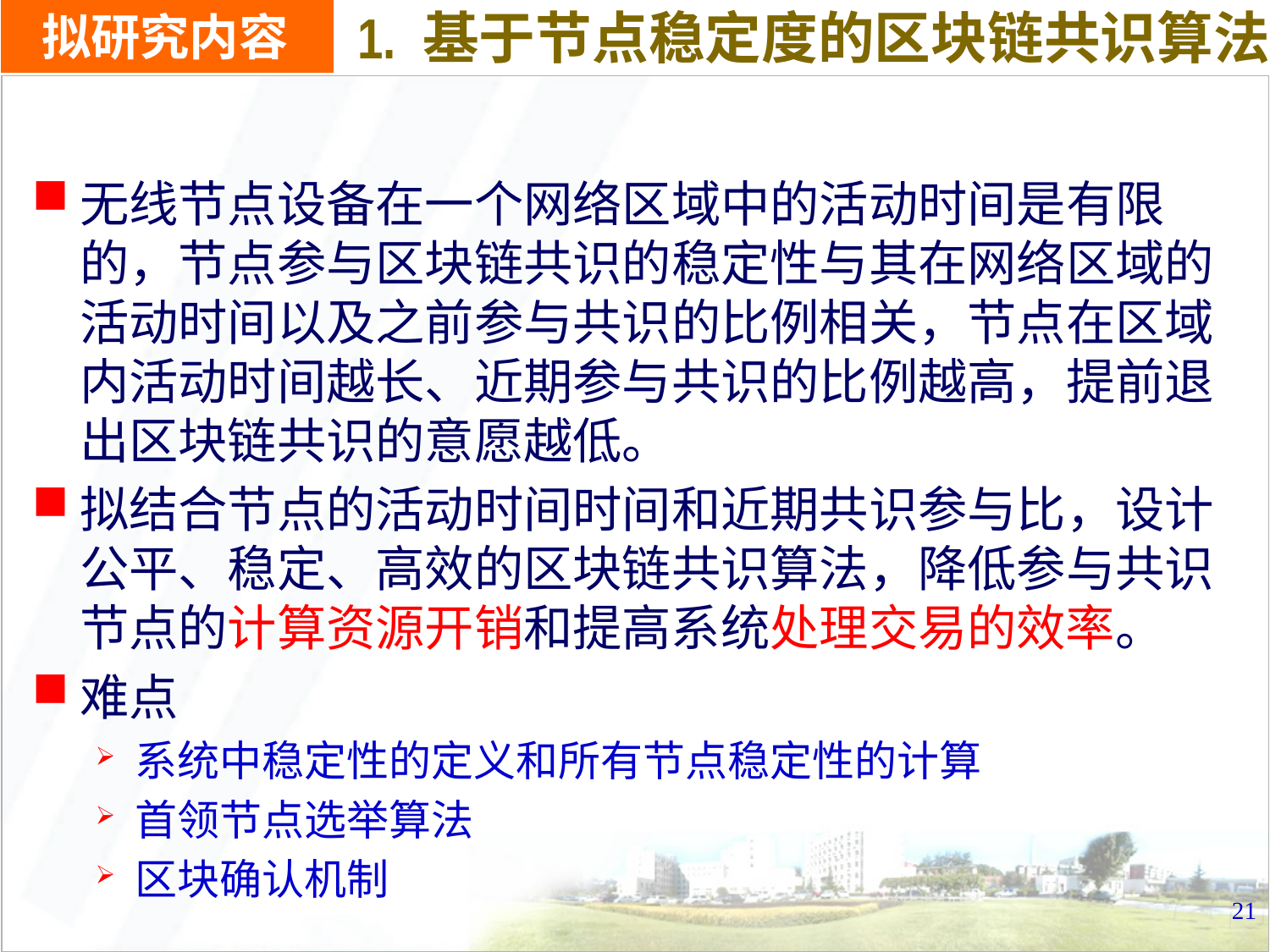

1. 基于节点稳定度的区块链共识算法
# 拟研究内容

无线节点设备在一个网络区域中的活动时间是有限的，节点参与区块链共识的稳定性与其在网络区域的活动时间以及之前参与共识的比例相关，节点在区域内活动时间越长、近期参与共识的比例越高，提前退出区块链共识的意愿越低。
拟结合节点的活动时间时间和近期共识参与比，设计公平、稳定、高效的区块链共识算法，降低参与共识节点的计算资源开销和提高系统处理交易的效率。
难点
系统中稳定性的定义和所有节点稳定性的计算
首领节点选举算法
区块确认机制

21